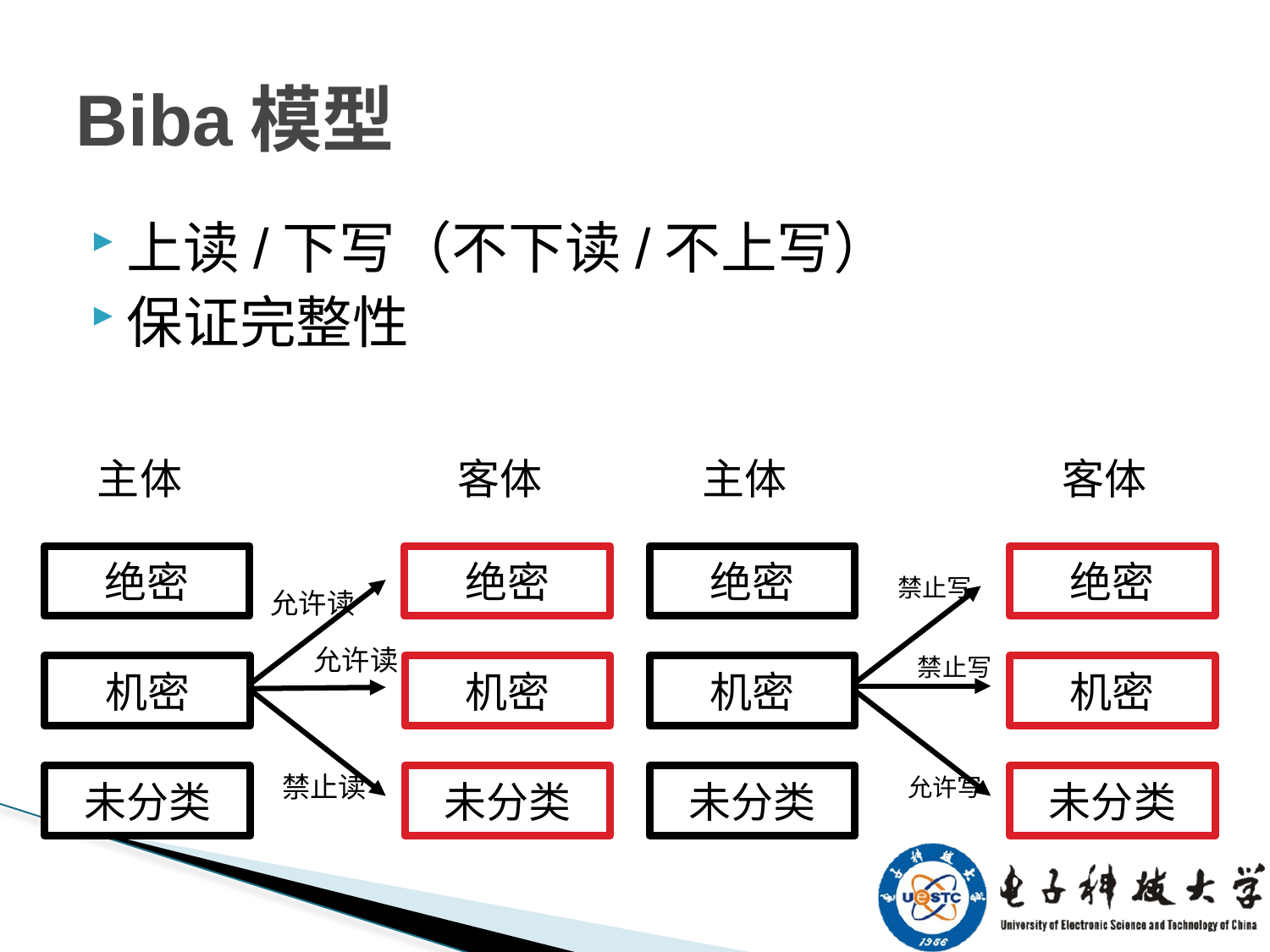

# Biba模型
上读/下写（不下读/不上写）
保证完整性
主体
客体
绝密
绝密

允许读
允许读
机密
机密

禁止读
未分类
未分类
主体
客体
绝密
绝密
禁止写

禁止写
机密
机密

未分类
允许写
未分类